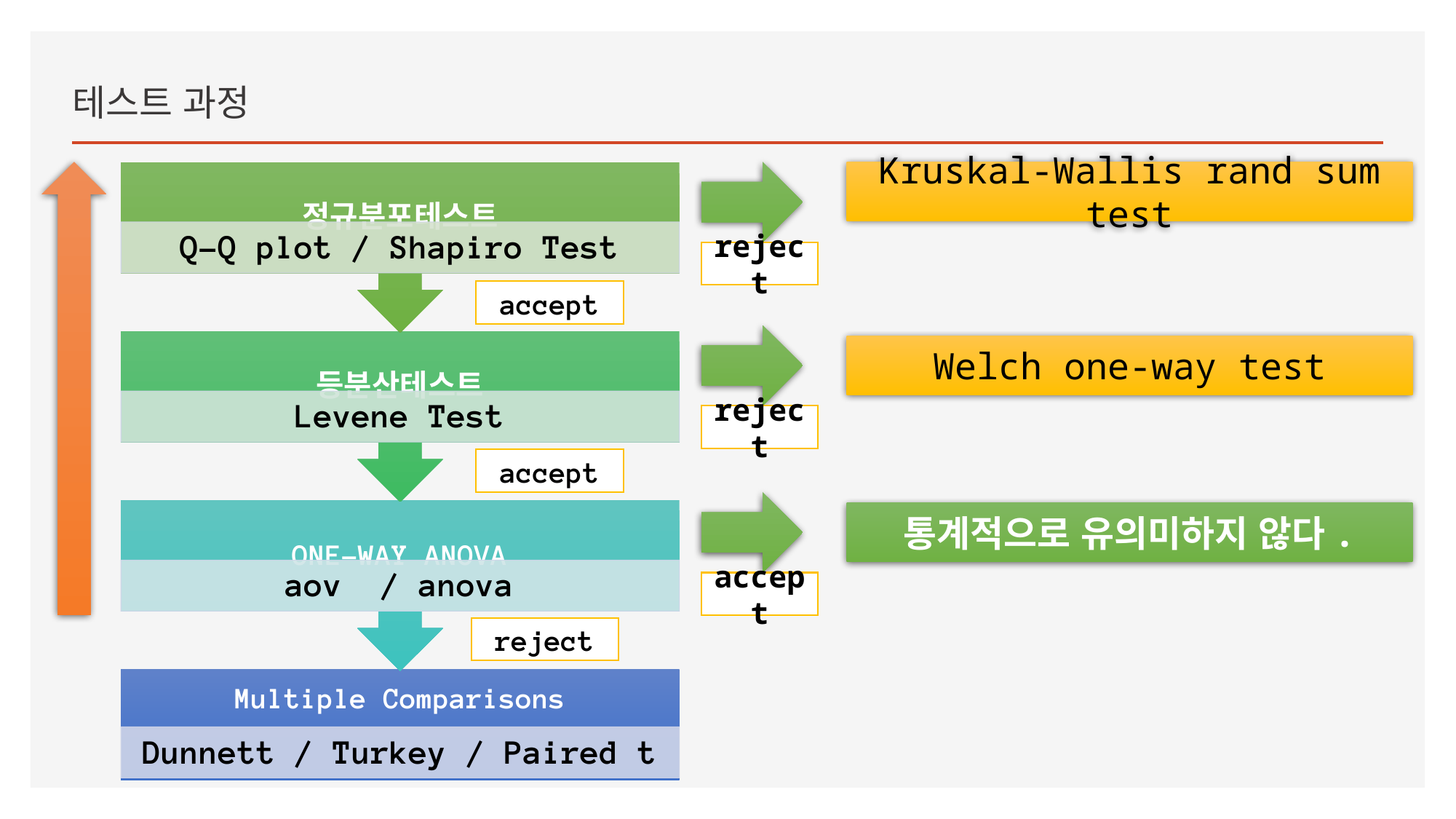

테스트 과정

Multiple Comparisons
Dunnett / Turkey / Paired t
ONE-WAY ANOVA
aov  / anova
등분산테스트
Levene Test
정규분포테스트
Q-Q plot / Shapiro Test

Kruskal-Wallis rand sum test
reject
accept

Welch one-way test
reject
accept

통계적으로 유의미하지 않다.
accept
reject